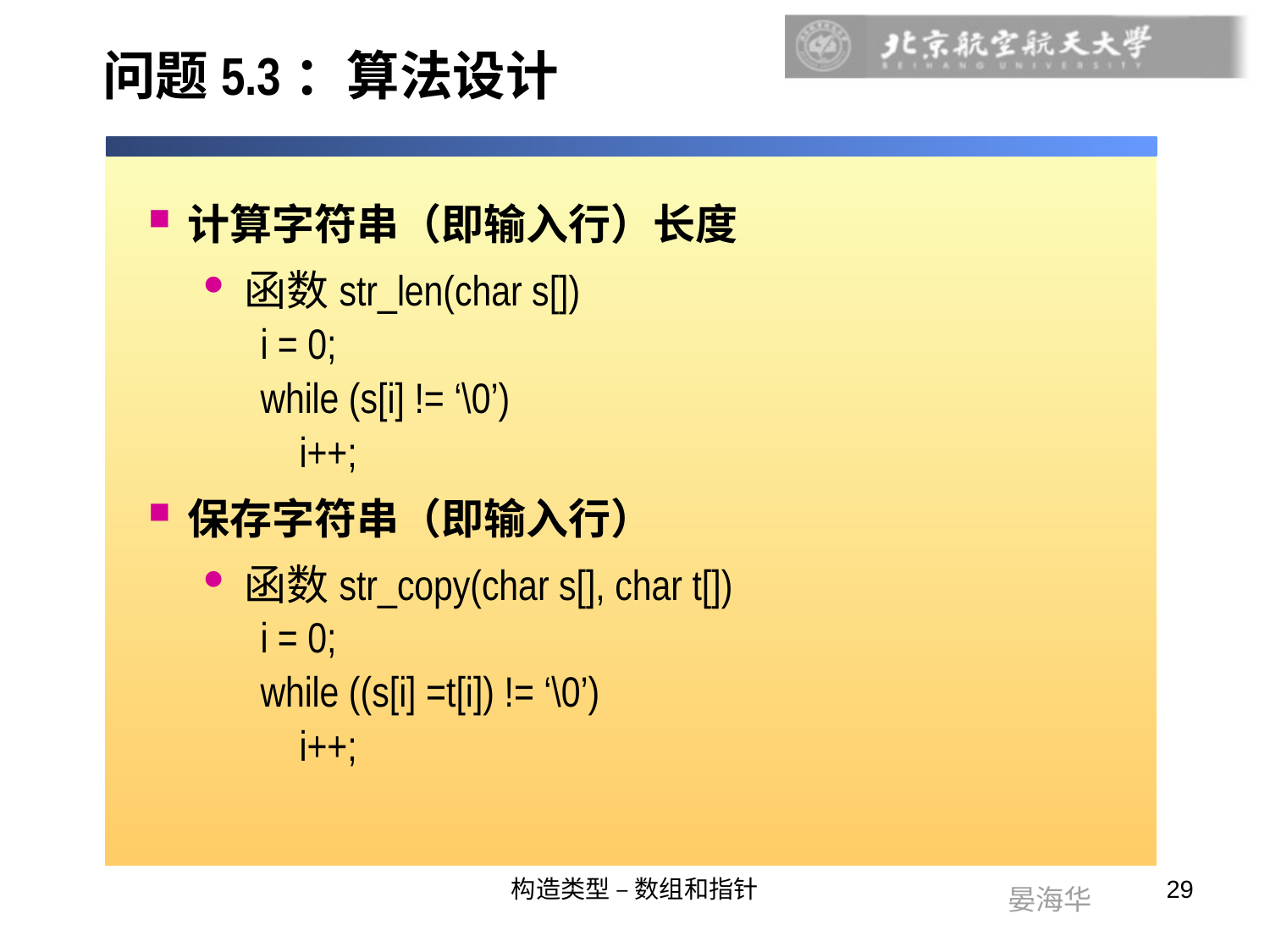

# 问题5.3：算法设计
计算字符串（即输入行）长度
函数str_len(char s[])
i = 0;
while (s[i] != ‘\0’)
    i++;
保存字符串（即输入行）
函数str_copy(char s[], char t[])
i = 0;
while ((s[i] =t[i]) != ‘\0’)
    i++;
构造类型 – 数组和指针
29